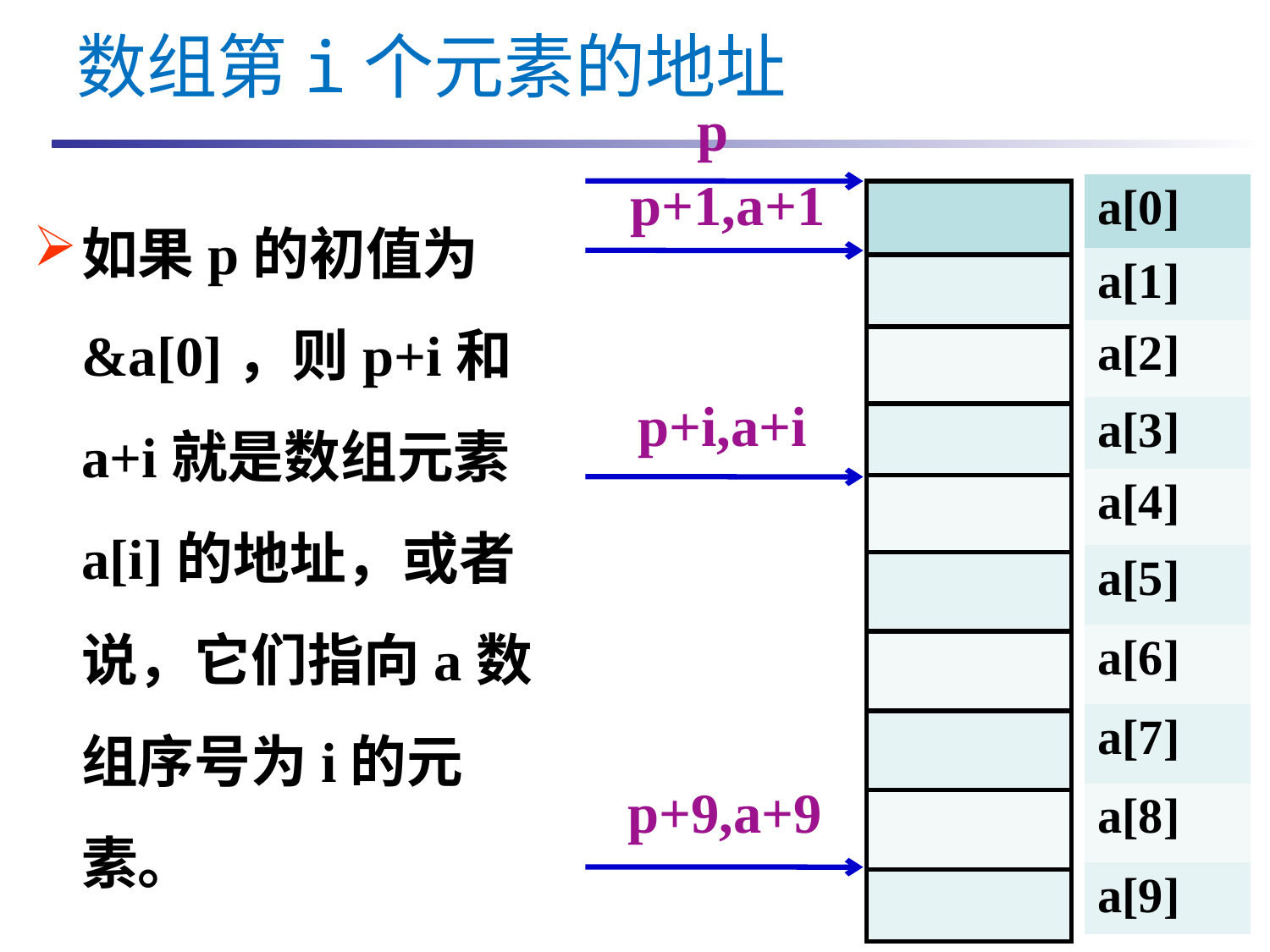

数组第i个元素的地址
p
| a[0] |
| --- |
| a[1] |
| a[2] |
| a[3] |
| a[4] |
| a[5] |
| a[6] |
| a[7] |
| a[8] |
| a[9] |
p+1,a+1
如果p的初值为&a[0]，则p+i和a+i就是数组元素a[i]的地址，或者说，它们指向a数组序号为i的元素。
|  |
| --- |
|  |
|  |
|  |
|  |
|  |
|  |
|  |
|  |
|  |
p+i,a+i
p+9,a+9